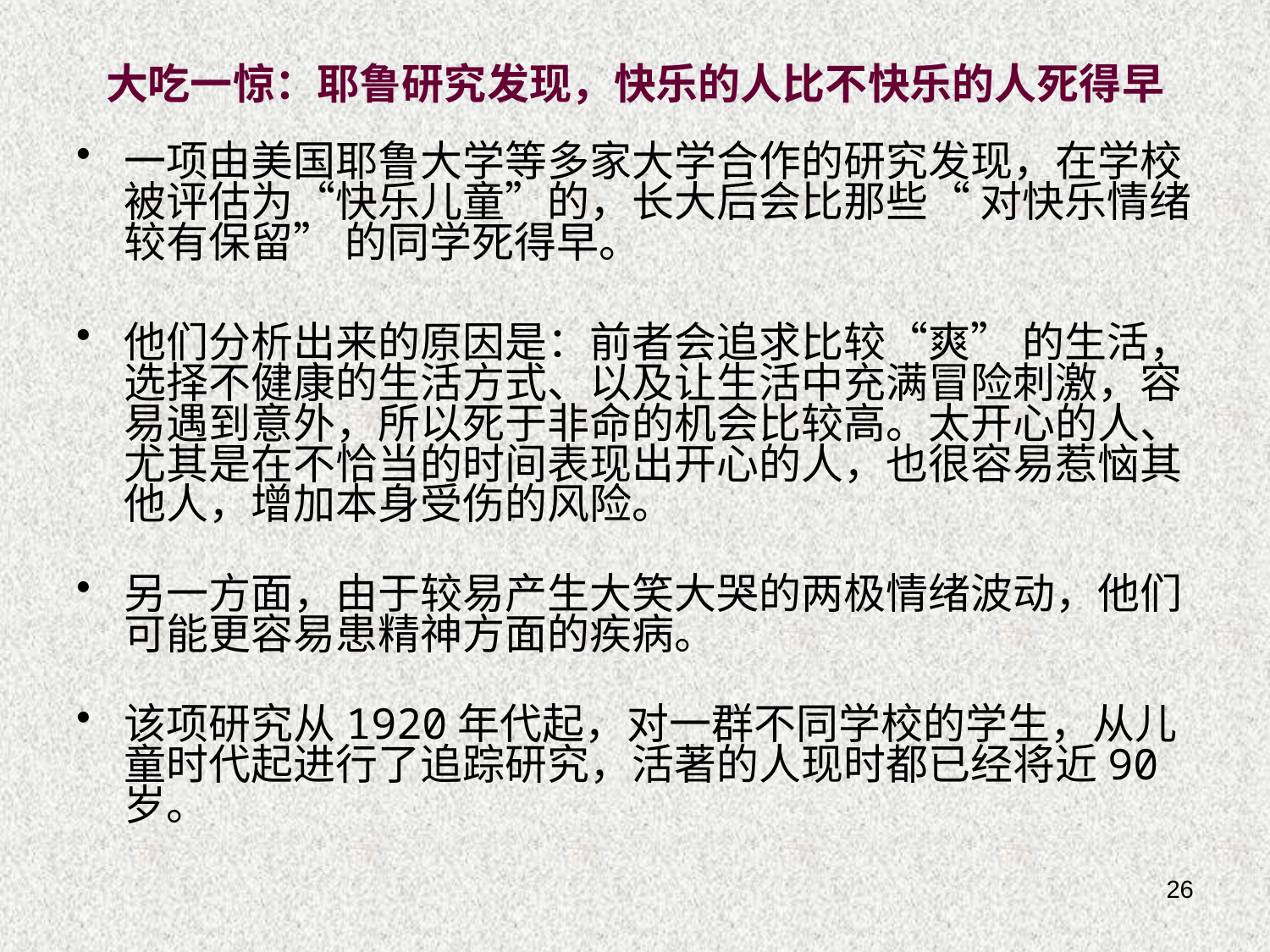

# 大吃一惊：耶鲁研究发现，快乐的人比不快乐的人死得早
一项由美国耶鲁大学等多家大学合作的研究发现，在学校被评估为“快乐儿童”的，长大后会比那些“ 对快乐情绪较有保留” 的同学死得早。
他们分析出来的原因是：前者会追求比较“爽” 的生活，选择不健康的生活方式、以及让生活中充满冒险刺激，容易遇到意外，所以死于非命的机会比较高。太开心的人、尤其是在不恰当的时间表现出开心的人，也很容易惹恼其他人，增加本身受伤的风险。
另一方面，由于较易产生大笑大哭的两极情绪波动，他们可能更容易患精神方面的疾病。
该项研究从1920年代起，对一群不同学校的学生，从儿童时代起进行了追踪研究，活著的人现时都已经将近90岁。
26